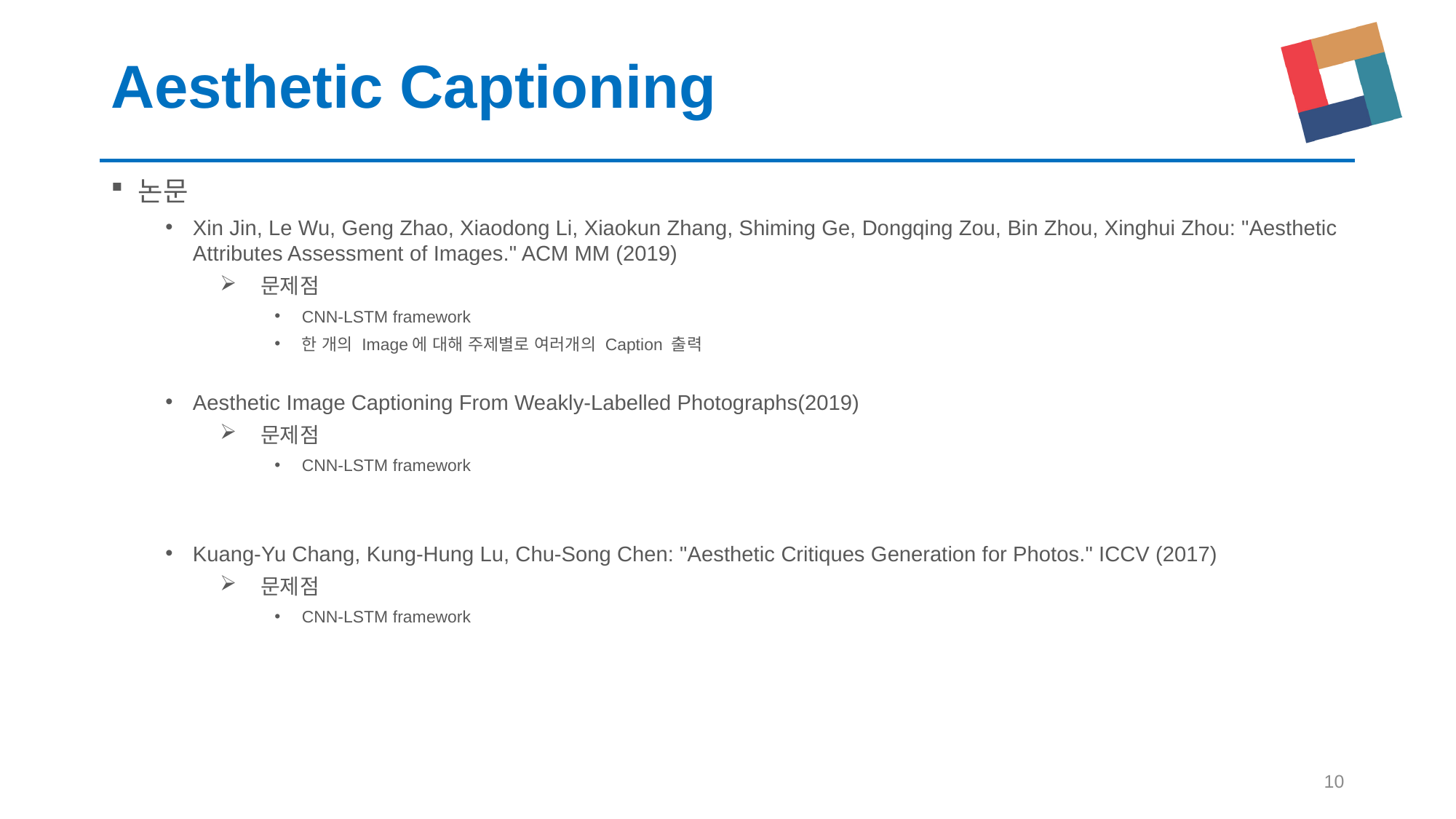

# Aesthetic Captioning
논문
Xin Jin, Le Wu, Geng Zhao, Xiaodong Li, Xiaokun Zhang, Shiming Ge, Dongqing Zou, Bin Zhou, Xinghui Zhou: "Aesthetic Attributes Assessment of Images." ACM MM (2019)
문제점
CNN-LSTM framework
한 개의 Image에 대해 주제별로 여러개의 Caption 출력

Aesthetic Image Captioning From Weakly-Labelled Photographs(2019)
문제점
CNN-LSTM framework

Kuang-Yu Chang, Kung-Hung Lu, Chu-Song Chen: "Aesthetic Critiques Generation for Photos." ICCV (2017)
문제점
CNN-LSTM framework

10